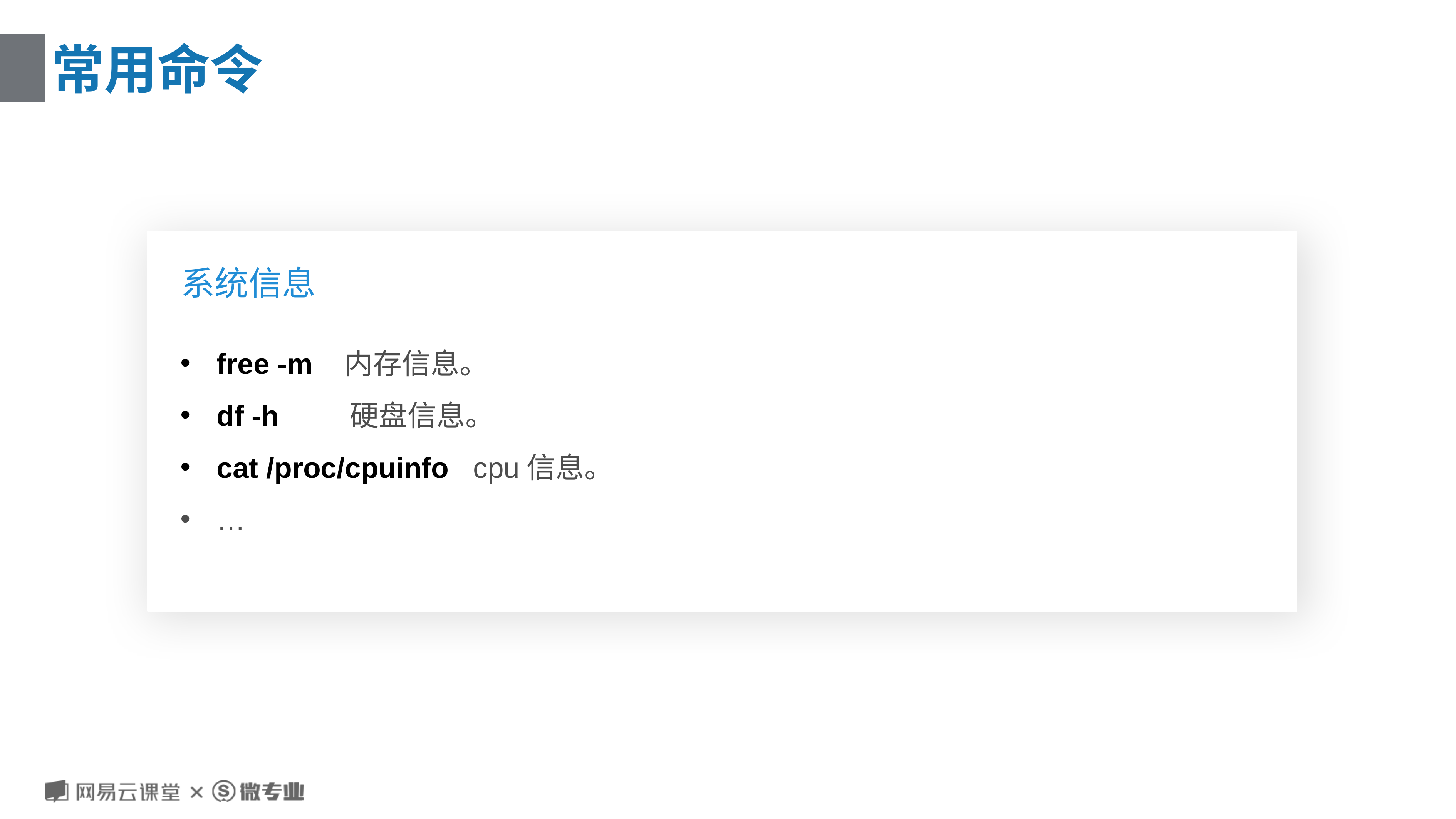

# 常用命令

系统信息
free -m   内存信息。
df -h        硬盘信息。
cat /proc/cpuinfo   cpu信息。
…